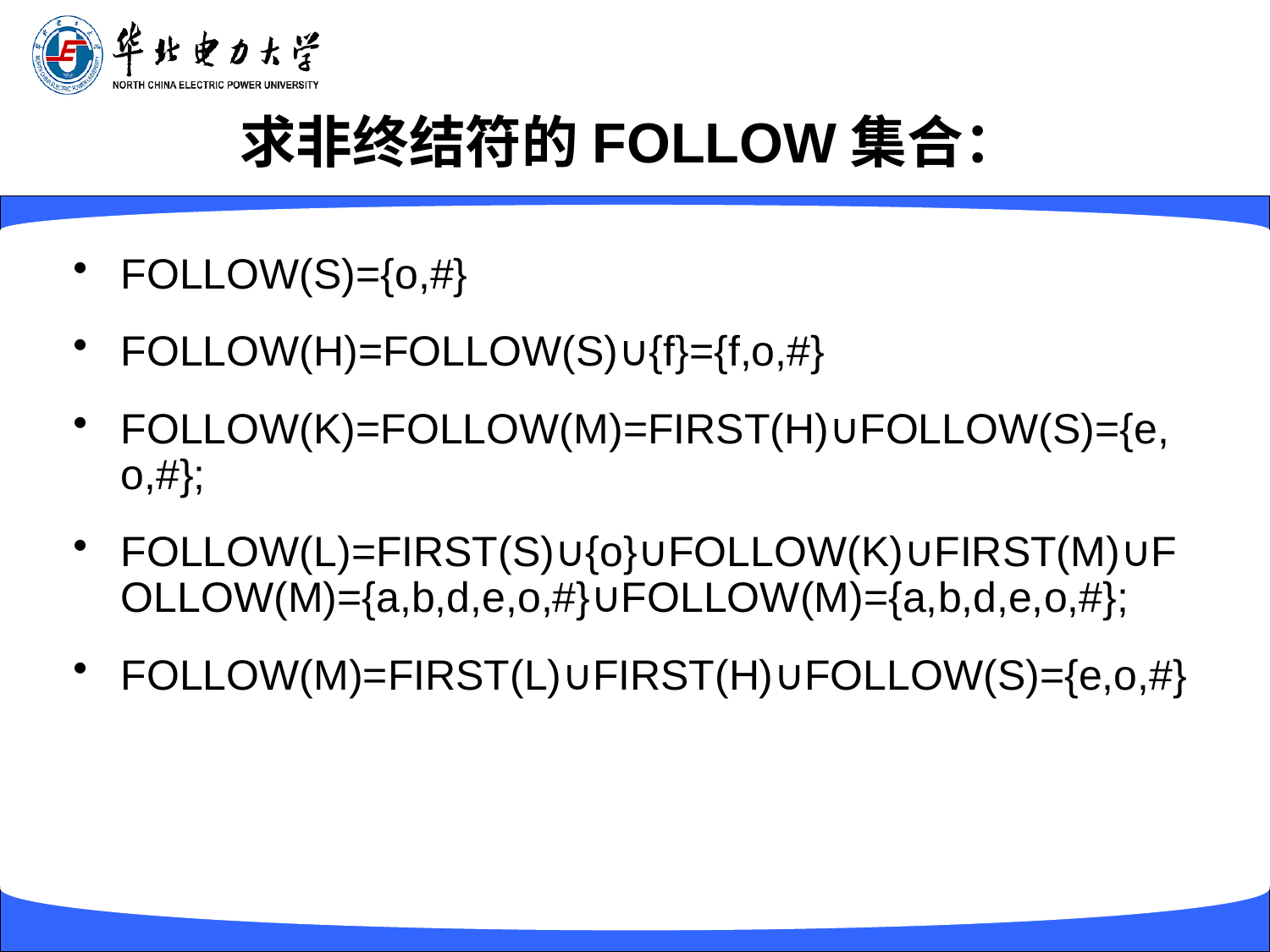

# 求非终结符的FOLLOW集合：
FOLLOW(S)={o,#}
FOLLOW(H)=FOLLOW(S)∪{f}={f,o,#}
FOLLOW(K)=FOLLOW(M)=FIRST(H)∪FOLLOW(S)={e,o,#};
FOLLOW(L)=FIRST(S)∪{o}∪FOLLOW(K)∪FIRST(M)∪FOLLOW(M)={a,b,d,e,o,#}∪FOLLOW(M)={a,b,d,e,o,#};
FOLLOW(M)=FIRST(L)∪FIRST(H)∪FOLLOW(S)={e,o,#}